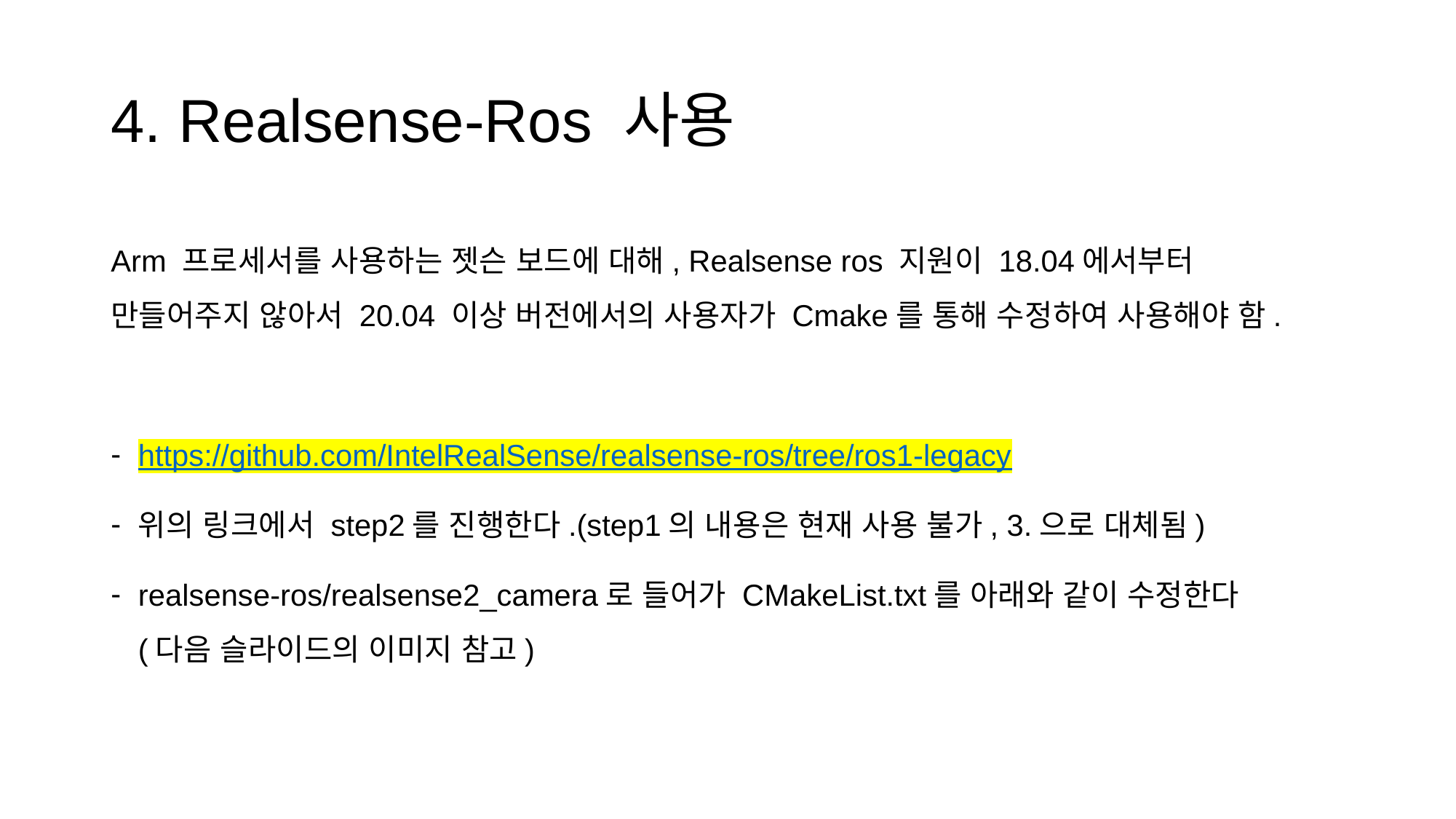

# 4. Realsense-Ros 사용
Arm 프로세서를 사용하는 젯슨 보드에 대해, Realsense ros 지원이 18.04에서부터
만들어주지 않아서 20.04 이상 버전에서의 사용자가 Cmake를 통해 수정하여 사용해야 함.

https://github.com/IntelRealSense/realsense-ros/tree/ros1-legacy
위의 링크에서 step2를 진행한다.(step1의 내용은 현재 사용 불가, 3.으로 대체됨)
realsense-ros/realsense2_camera로 들어가 CMakeList.txt를 아래와 같이 수정한다
(다음 슬라이드의 이미지 참고)